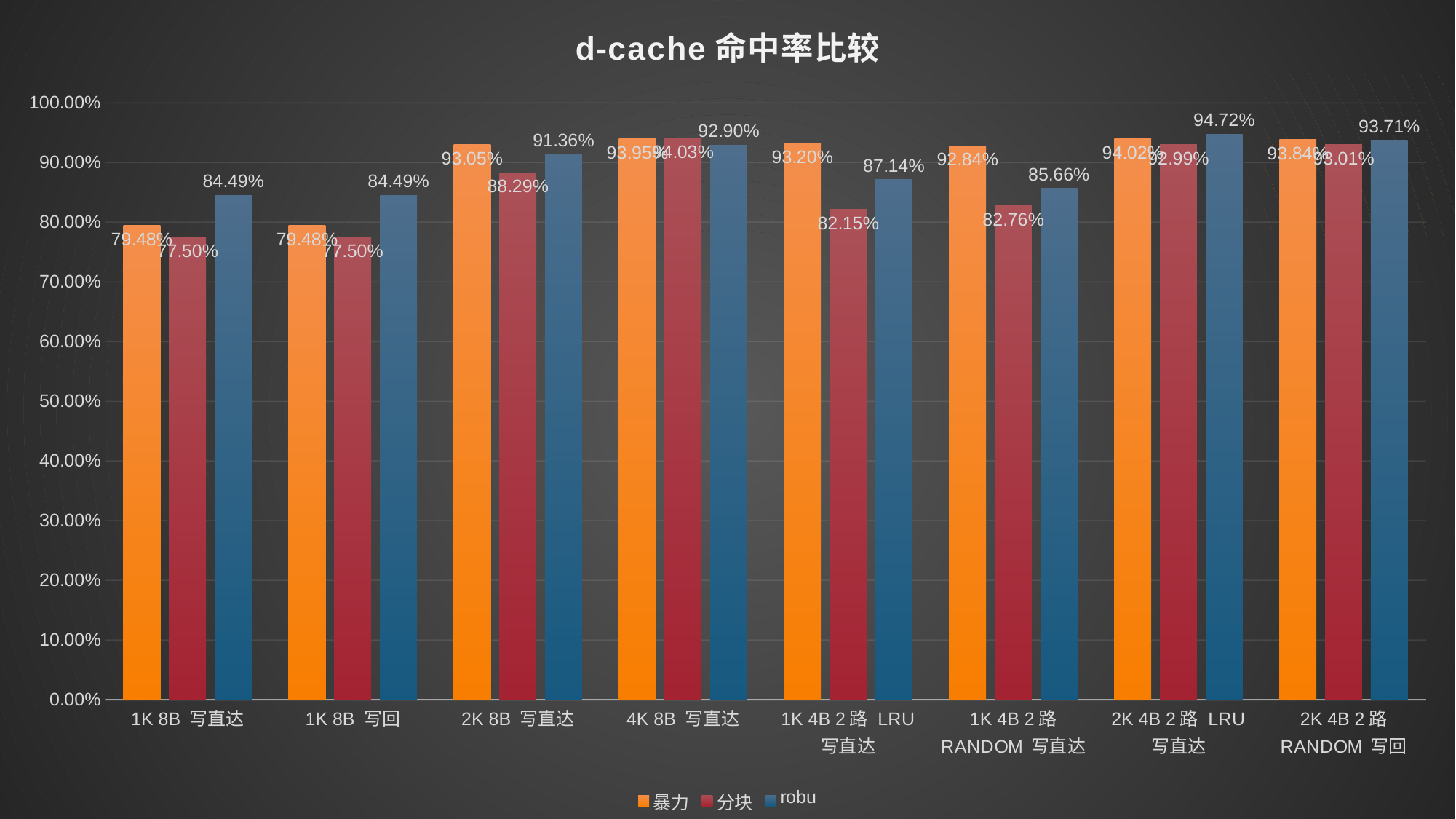

### Chart: d-cache命中率比较

| Category | 暴力 | 分块 | robu |
|---|---|---|---|
| 1K 8B 写直达 | 0.7948 | 0.775 | 0.8449 |
| 1K 8B 写回 | 0.7948 | 0.775 | 0.8449 |
| 2K 8B 写直达 | 0.9305 | 0.8829 | 0.9136 |
| 4K 8B 写直达 | 0.9395 | 0.9403 | 0.929 |
| 1K 4B 2路 LRU 写直达 | 0.932 | 0.8215 | 0.8714 |
| 1K 4B 2路 RANDOM 写直达 | 0.9284 | 0.8276 | 0.8566 |
| 2K 4B 2路 LRU 写直达 | 0.9402 | 0.9299 | 0.9472 |
| 2K 4B 2路 RANDOM 写回 | 0.9384 | 0.9301 | 0.9371 |